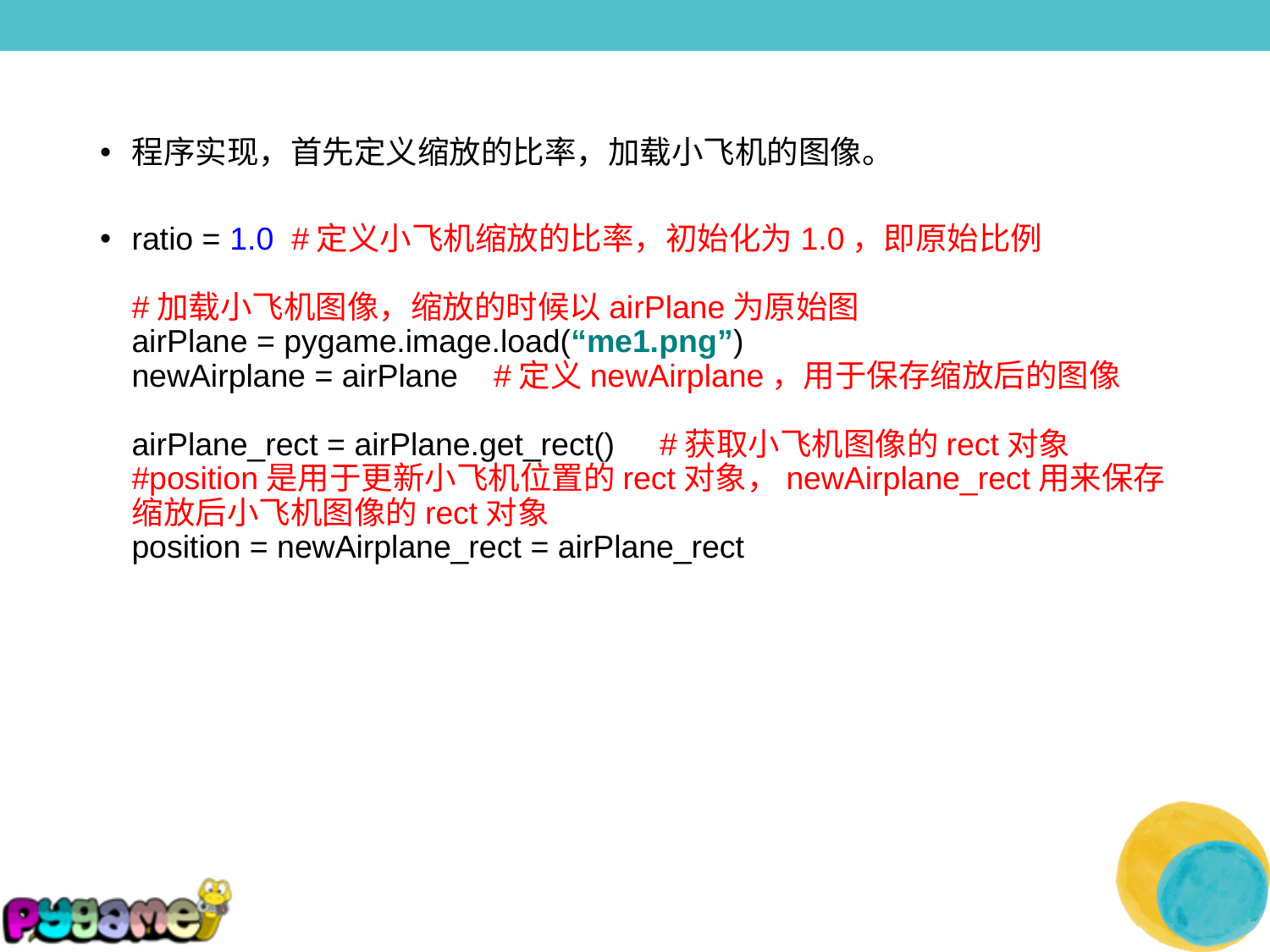

程序实现，首先定义缩放的比率，加载小飞机的图像。

ratio = 1.0  #定义小飞机缩放的比率，初始化为1.0，即原始比例
#加载小飞机图像，缩放的时候以airPlane为原始图
airPlane = pygame.image.load(“me1.png”)
newAirplane = airPlane    #定义newAirplane，用于保存缩放后的图像
airPlane_rect = airPlane.get_rect()     #获取小飞机图像的rect对象
#position是用于更新小飞机位置的rect对象，newAirplane_rect用来保存缩放后小飞机图像的rect对象
position = newAirplane_rect = airPlane_rect